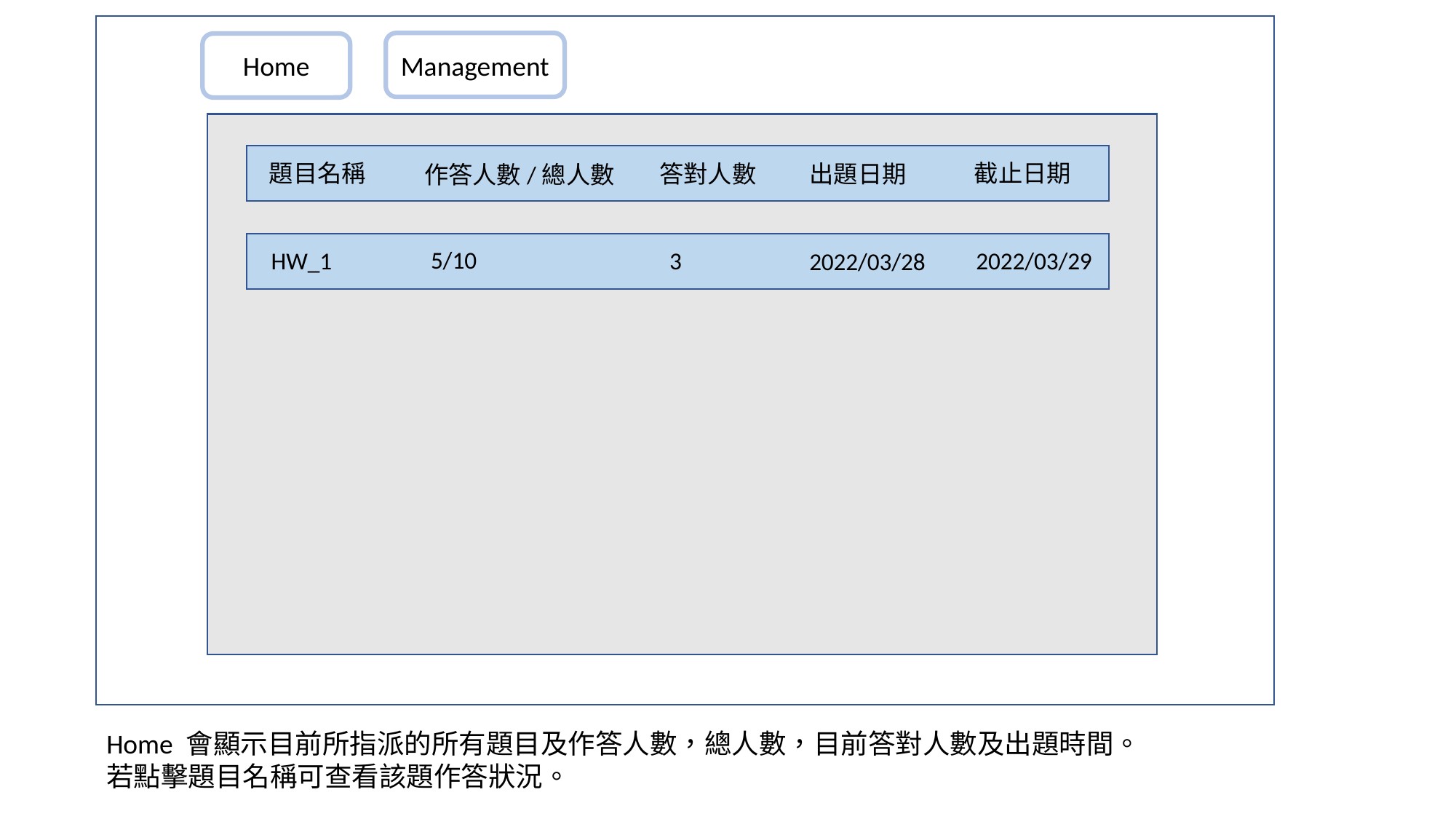

Management
Home

截止日期
題目名稱
答對人數
出題日期
作答人數/總人數

5/10
HW_1
2022/03/29
3
2022/03/28
Home 會顯示目前所指派的所有題目及作答人數，總人數，目前答對人數及出題時間。若點擊題目名稱可查看該題作答狀況。